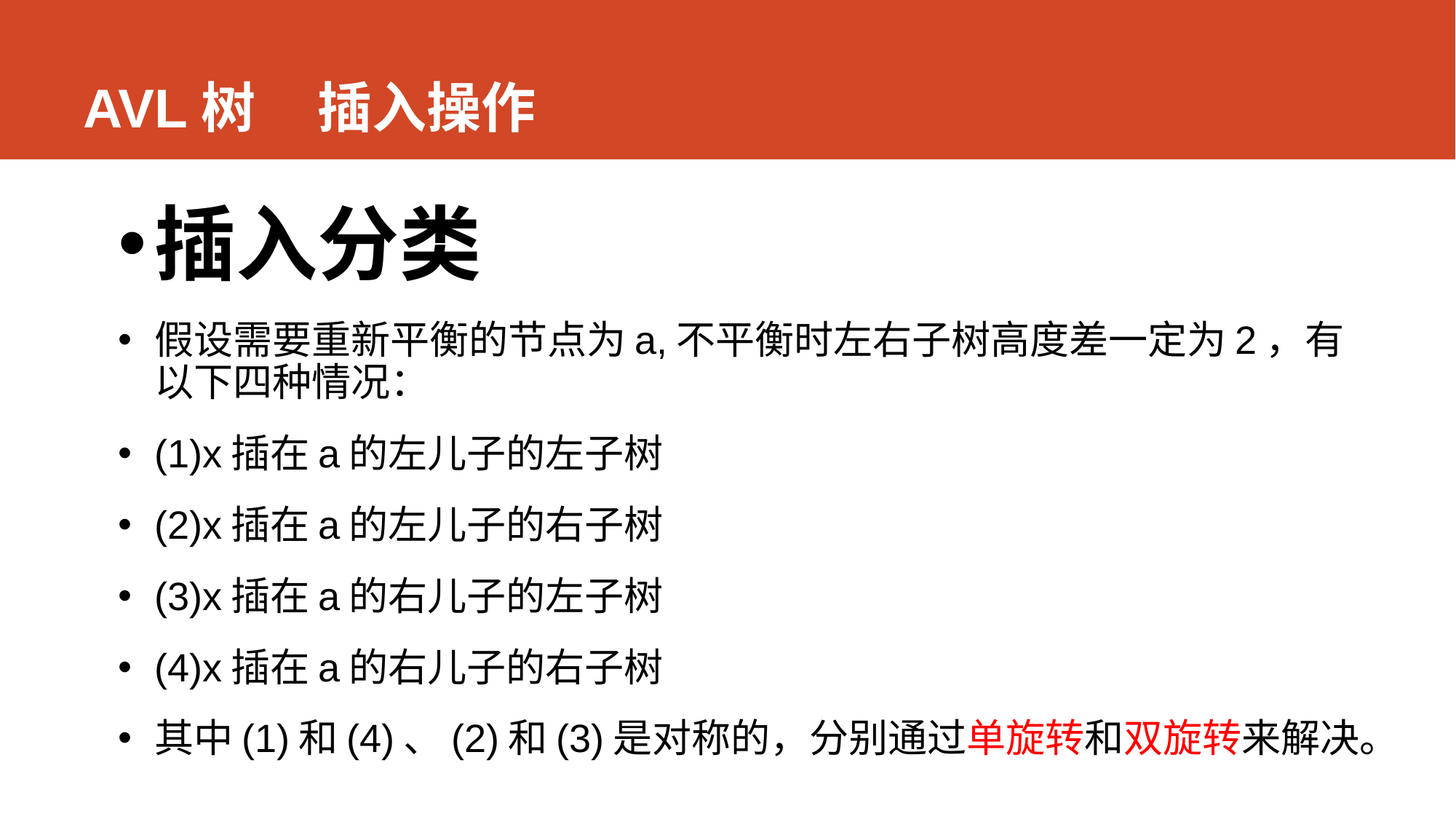

# AVL树     插入操作
插入分类
假设需要重新平衡的节点为a,不平衡时左右子树高度差一定为2，有以下四种情况：
(1)x插在a的左儿子的左子树
(2)x插在a的左儿子的右子树
(3)x插在a的右儿子的左子树
(4)x插在a的右儿子的右子树
其中(1)和(4)、(2)和(3)是对称的，分别通过单旋转和双旋转来解决。